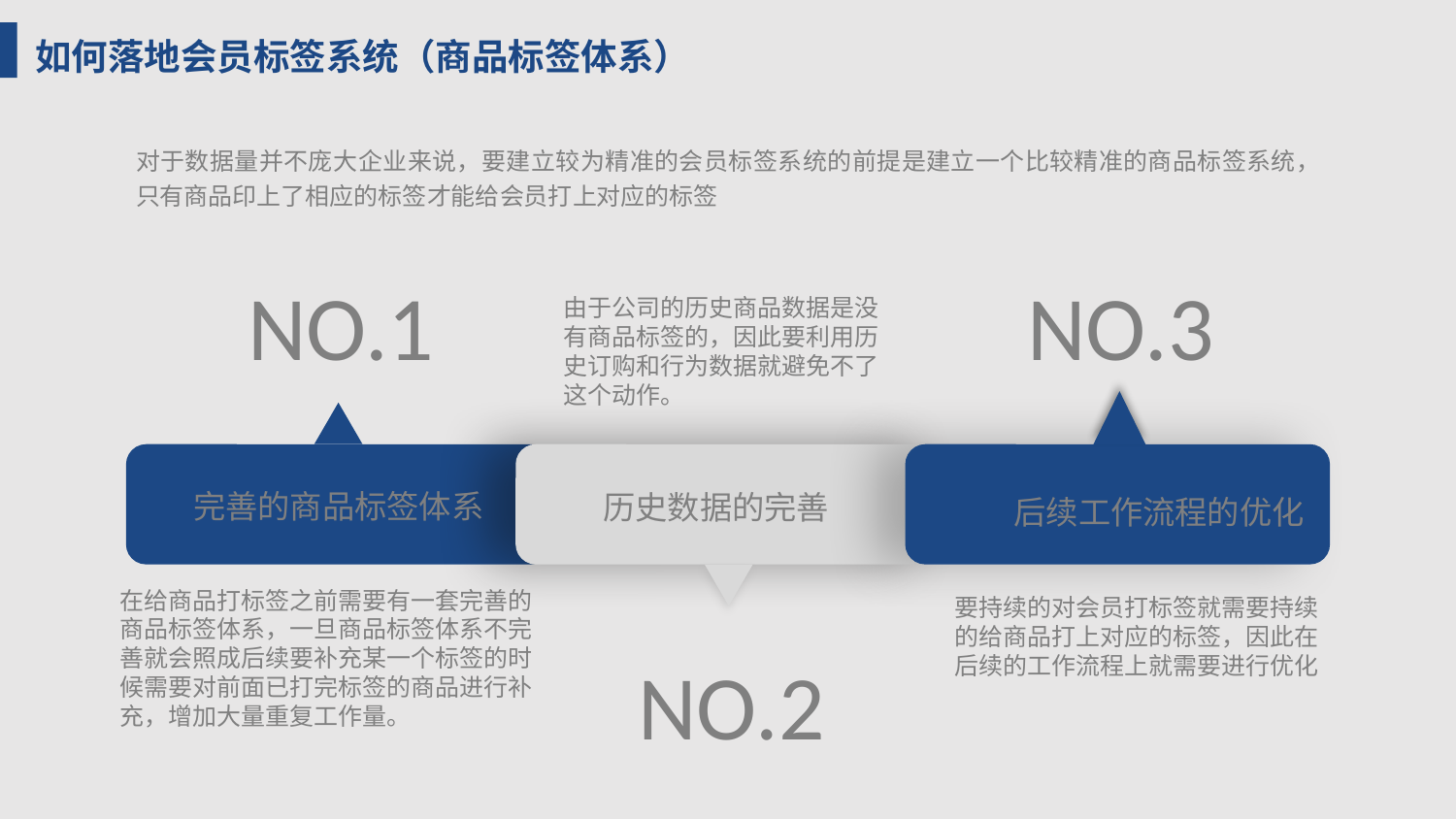

如何落地会员标签系统（商品标签体系）
对于数据量并不庞大企业来说，要建立较为精准的会员标签系统的前提是建立一个比较精准的商品标签系统，只有商品印上了相应的标签才能给会员打上对应的标签
NO.3
NO.1
由于公司的历史商品数据是没有商品标签的，因此要利用历史订购和行为数据就避免不了这个动作。

完善的商品标签体系
历史数据的完善
后续工作流程的优化

在给商品打标签之前需要有一套完善的商品标签体系，一旦商品标签体系不完善就会照成后续要补充某一个标签的时候需要对前面已打完标签的商品进行补充，增加大量重复工作量。
要持续的对会员打标签就需要持续的给商品打上对应的标签，因此在后续的工作流程上就需要进行优化
NO.2